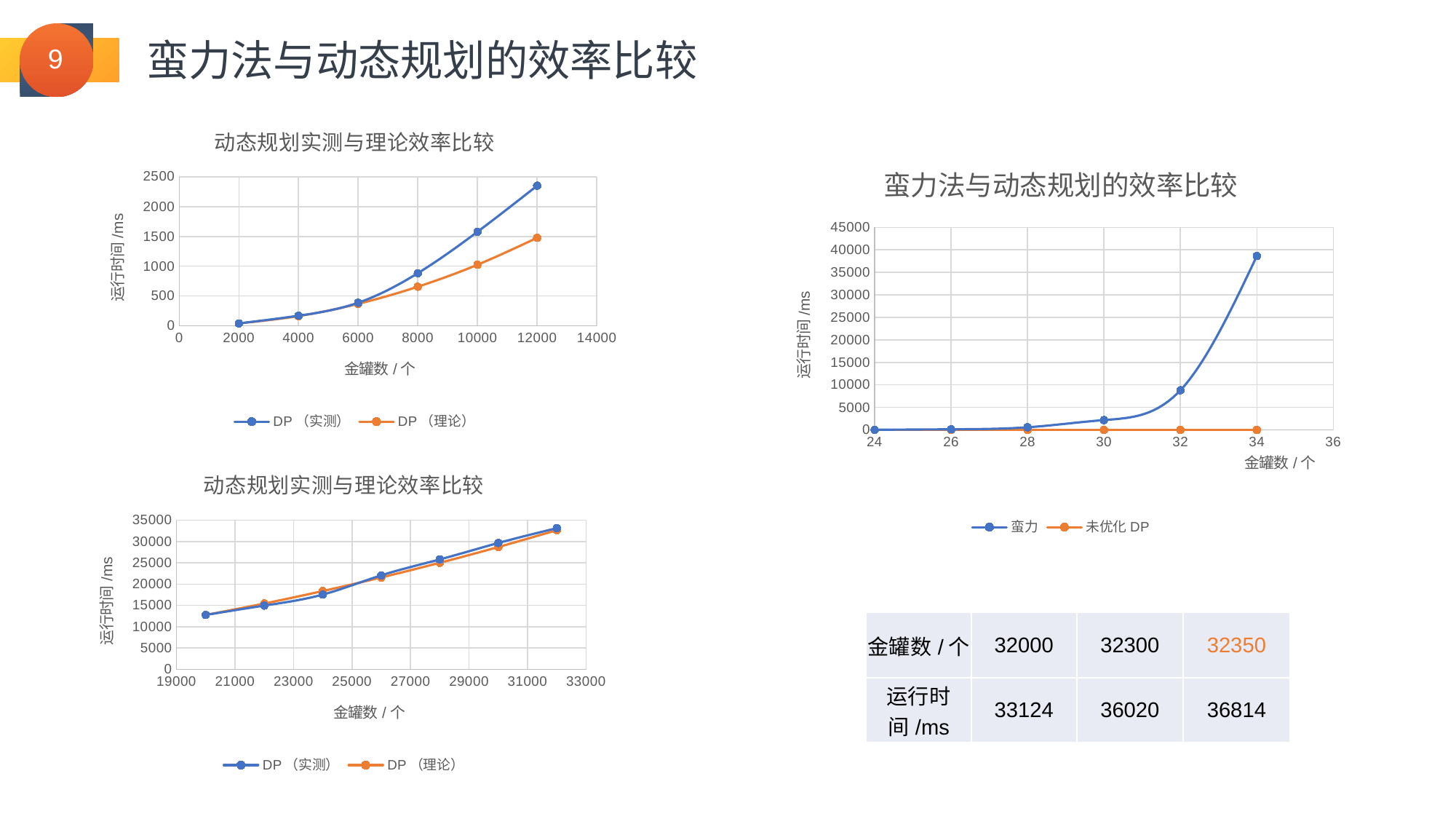

蛮力法与动态规划的效率比较

### Chart: 动态规划实测与理论效率比较

| Category | DP（实测） | DP（理论） |
|---|---|---|

### Chart: 蛮力法与动态规划的效率比较

| Category | 蛮力 | 未优化DP |
|---|---|---|

### Chart: 动态规划实测与理论效率比较

| Category | DP（实测） | DP（理论） |
|---|---|---|
| 金罐数/个 | 32000 | 32300 | 32350 |
| --- | --- | --- | --- |
| 运行时间/ms | 33124 | 36020 | 36814 |